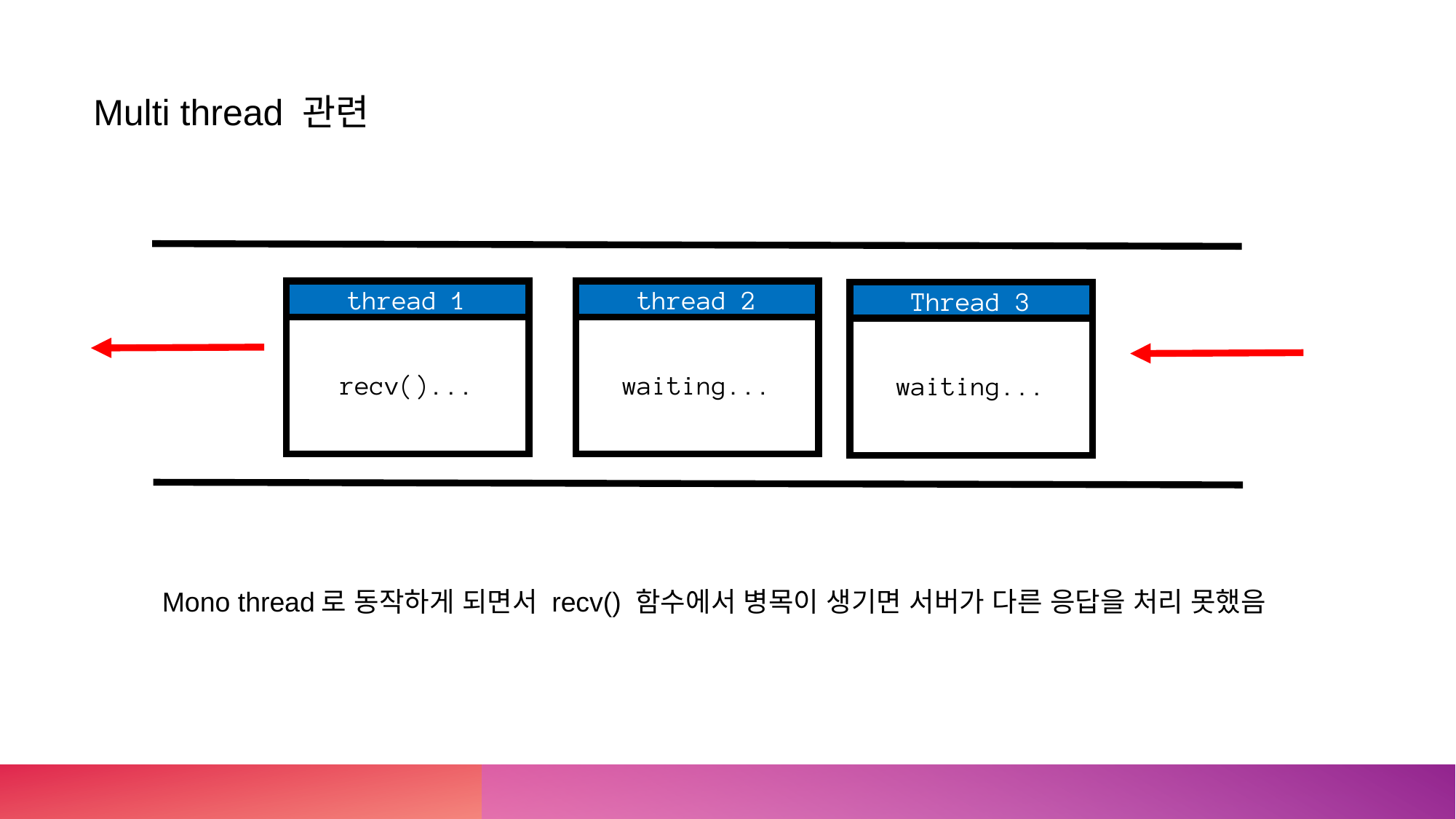

Multi thread 관련

waiting...
thread 2

recv()...
thread 1

waiting...
Thread 3
Mono thread로 동작하게 되면서 recv() 함수에서 병목이 생기면 서버가 다른 응답을 처리 못했음